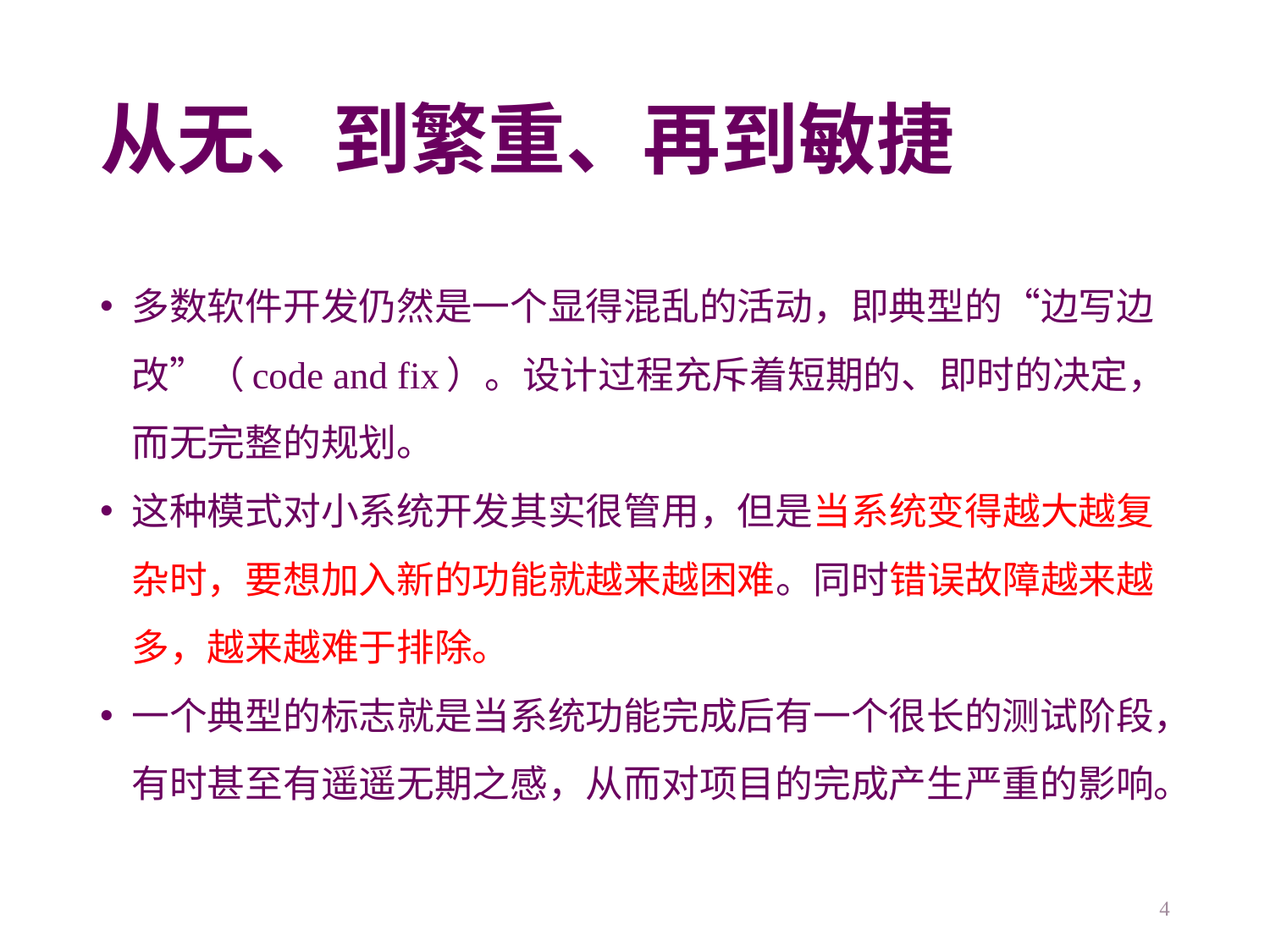

# 从无、到繁重、再到敏捷
多数软件开发仍然是一个显得混乱的活动，即典型的“边写边改”（code and fix）。设计过程充斥着短期的、即时的决定，而无完整的规划。
这种模式对小系统开发其实很管用，但是当系统变得越大越复杂时，要想加入新的功能就越来越困难。同时错误故障越来越多，越来越难于排除。
一个典型的标志就是当系统功能完成后有一个很长的测试阶段，有时甚至有遥遥无期之感，从而对项目的完成产生严重的影响。

4